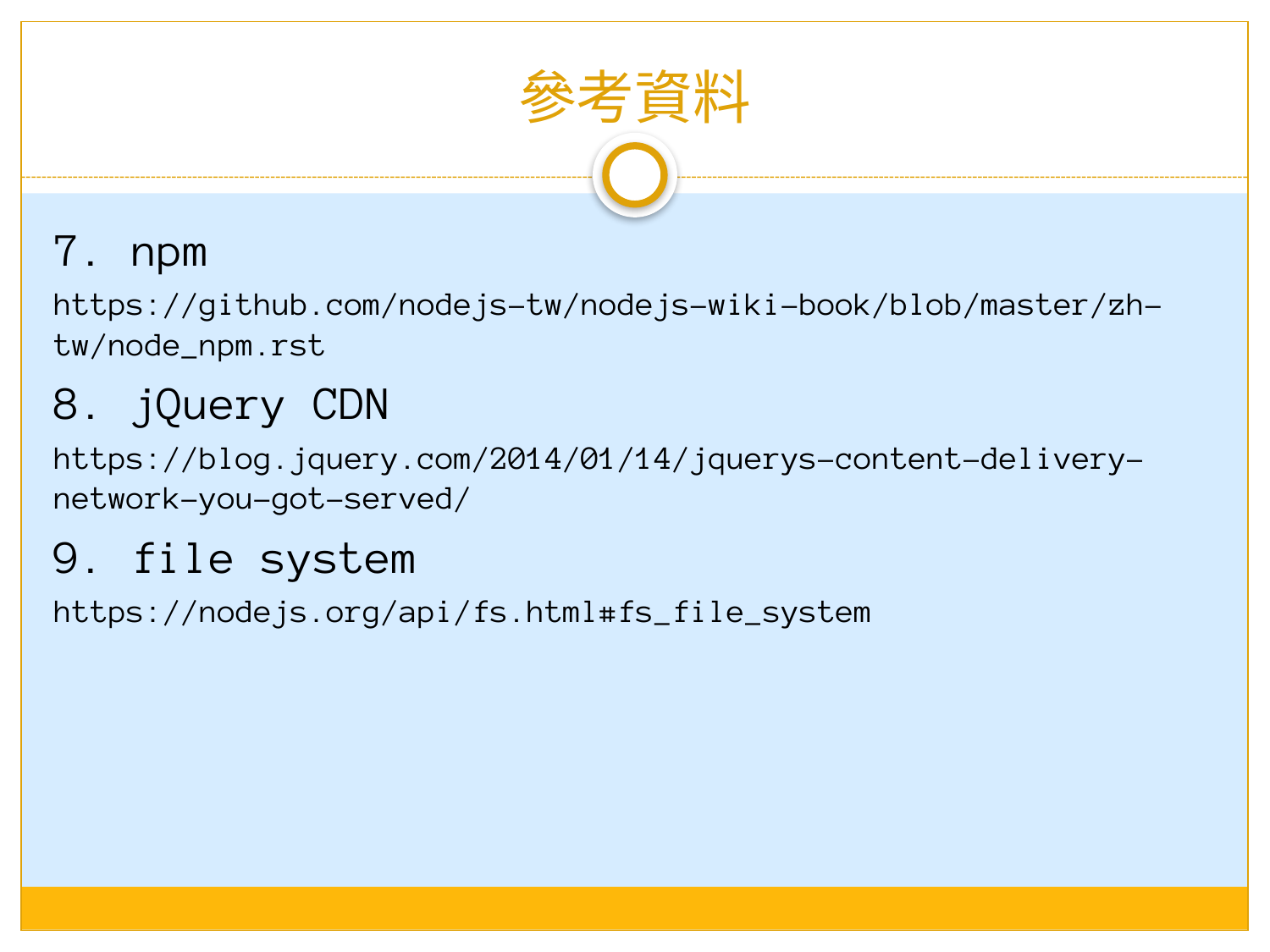

# 參考資料
7. npm
https://github.com/nodejs-tw/nodejs-wiki-book/blob/master/zh-tw/node_npm.rst
8. jQuery CDN
https://blog.jquery.com/2014/01/14/jquerys-content-delivery-network-you-got-served/
9. file system
https://nodejs.org/api/fs.html#fs_file_system